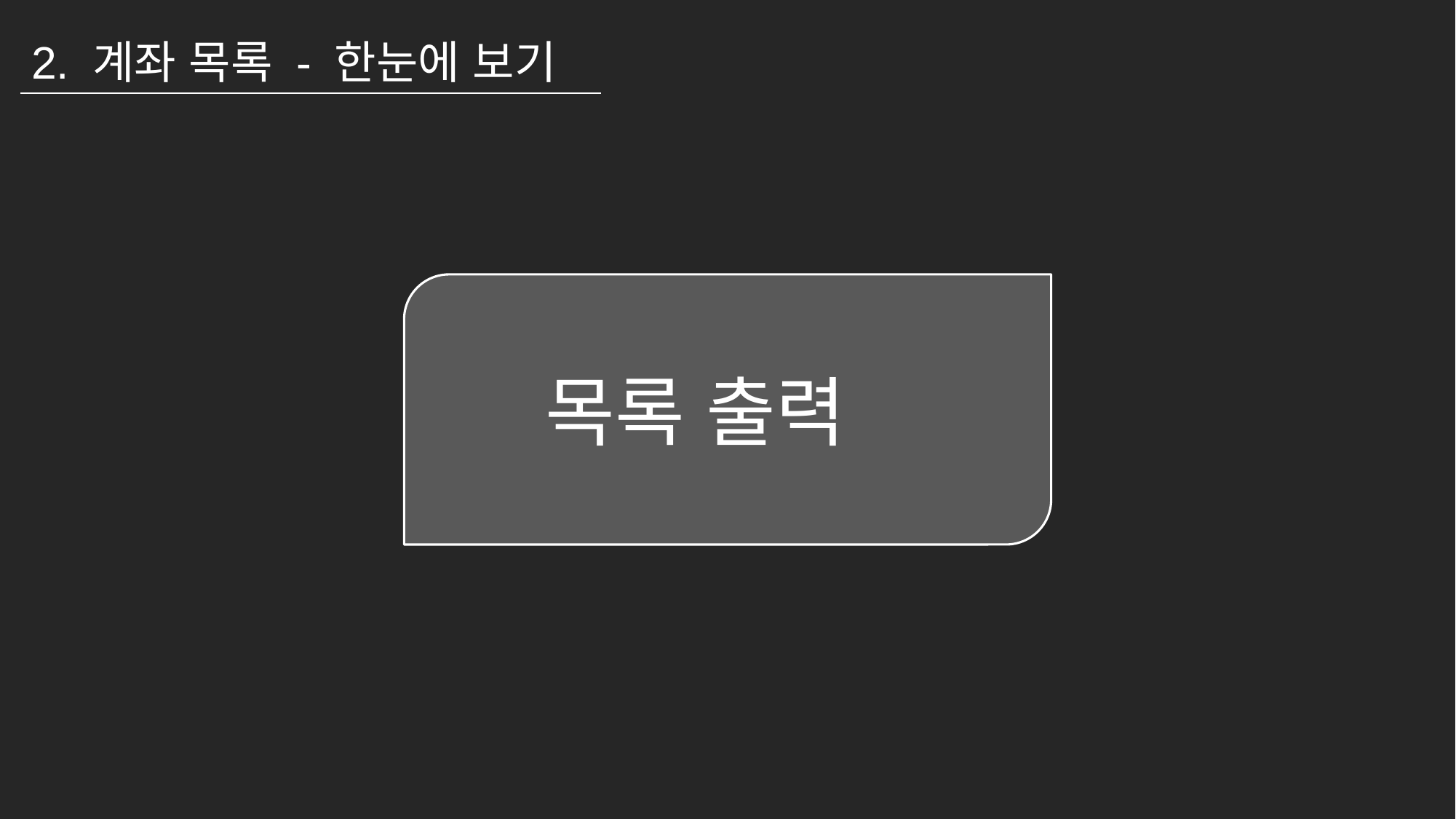

2. 계좌 목록 - 한눈에 보기

목록 출력